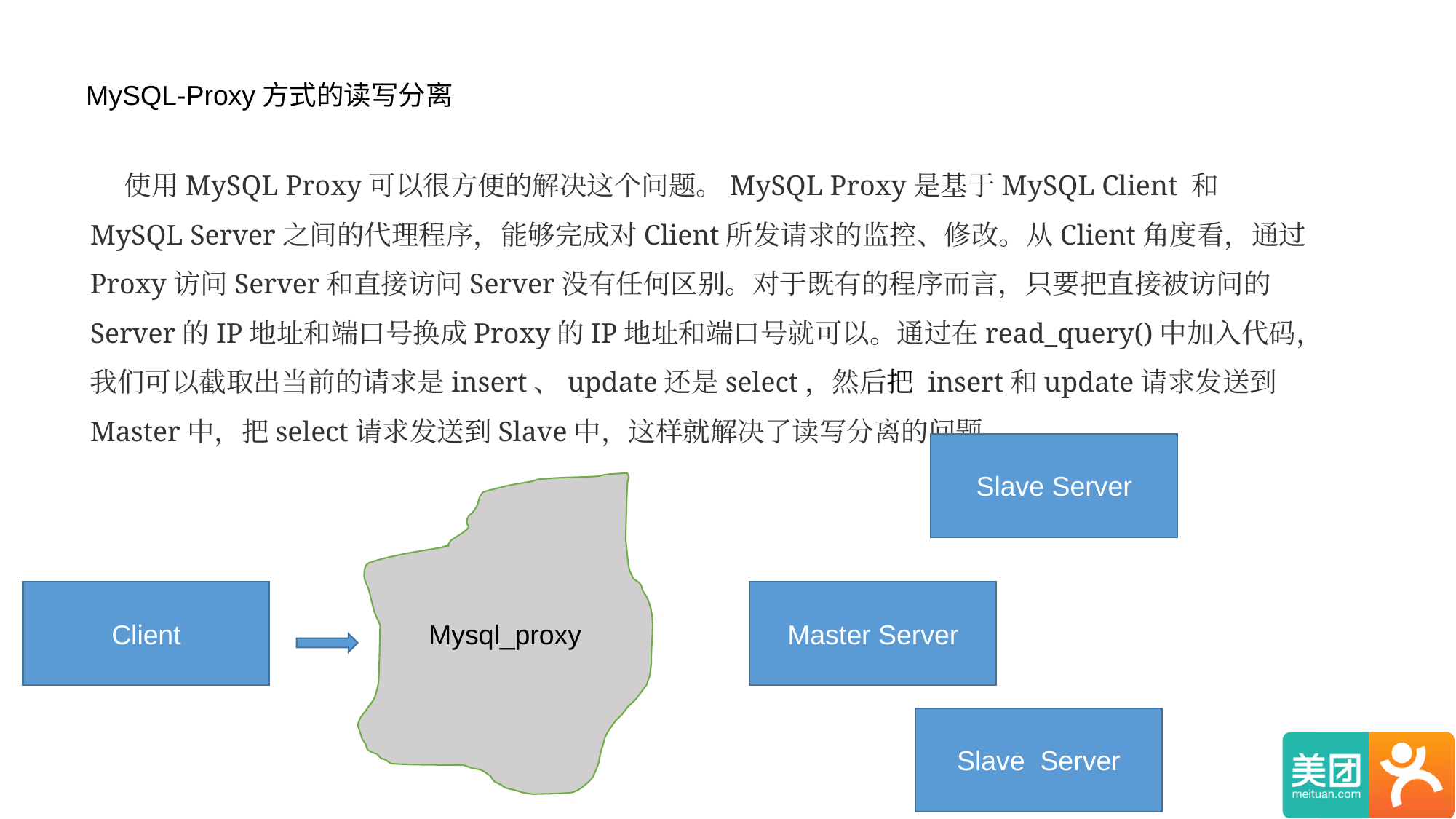

MySQL-Proxy方式的读写分离
    使用MySQL Proxy可以很方便的解决这个问题。MySQL Proxy是基于MySQL Client 和 MySQL Server之间的代理程序，能够完成对Client所发请求的监控、修改。从Client角度看，通过Proxy访问Server和直接访问Server没有任何区别。对于既有的程序而言，只要把直接被访问的Server的IP地址和端口号换成Proxy的IP地址和端口号就可以。通过在read_query()中加入代码，我们可以截取出当前的请求是insert、update还是select，然后把 insert和update请求发送到Master中，把select请求发送到Slave中，这样就解决了读写分离的问题。
Slave Server
Mysql_proxy
Client
Master Server

Slave  Server